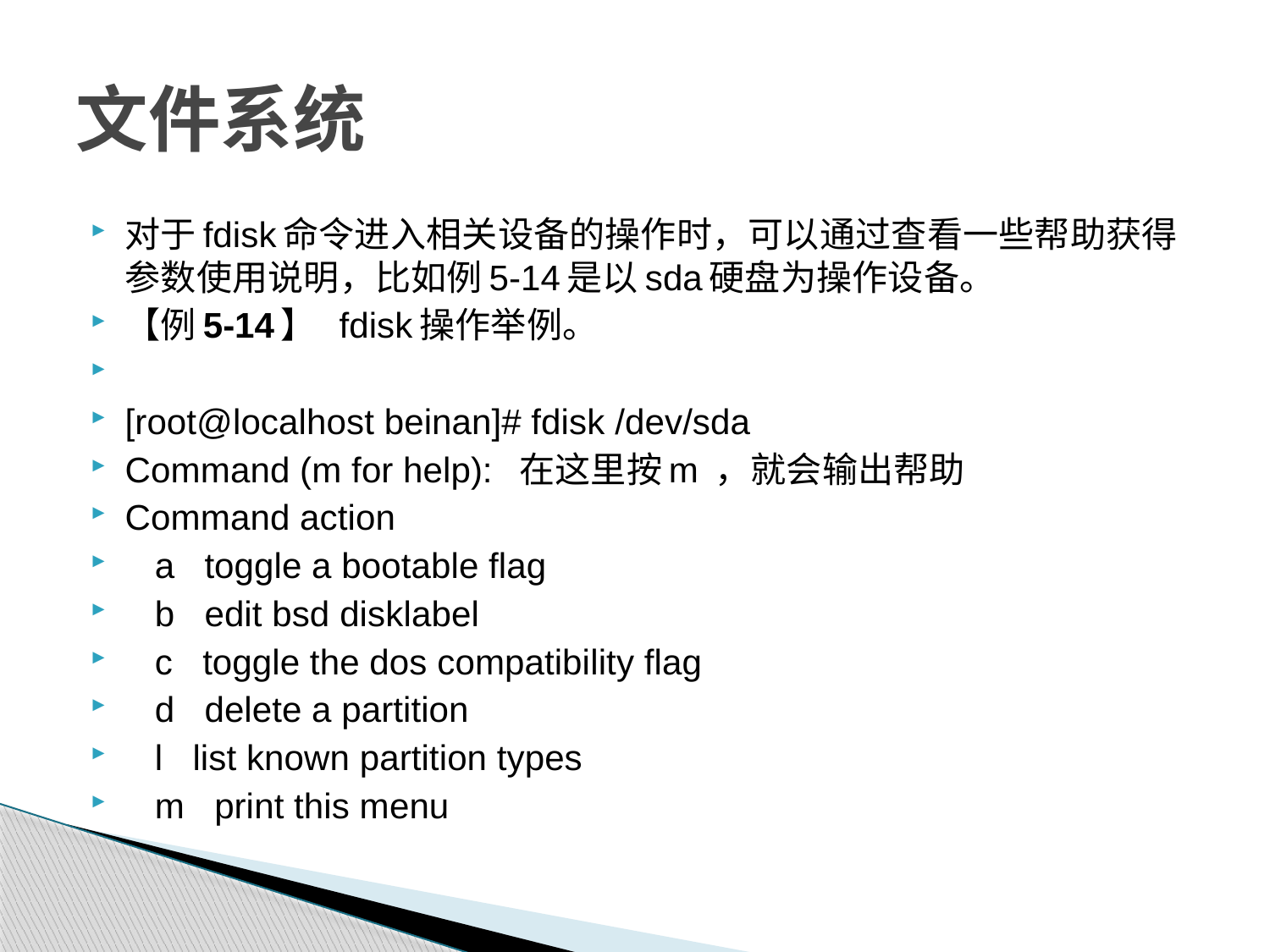

# 文件系统
对于fdisk命令进入相关设备的操作时，可以通过查看一些帮助获得参数使用说明，比如例5-14是以sda硬盘为操作设备。
【例5-14】  fdisk操作举例。

[root@localhost beinan]# fdisk /dev/sda
Command (m for help):  在这里按m ，就会输出帮助
Command action
   a   toggle a bootable flag
   b   edit bsd disklabel
   c   toggle the dos compatibility flag
   d   delete a partition
   l   list known partition types
   m   print this menu